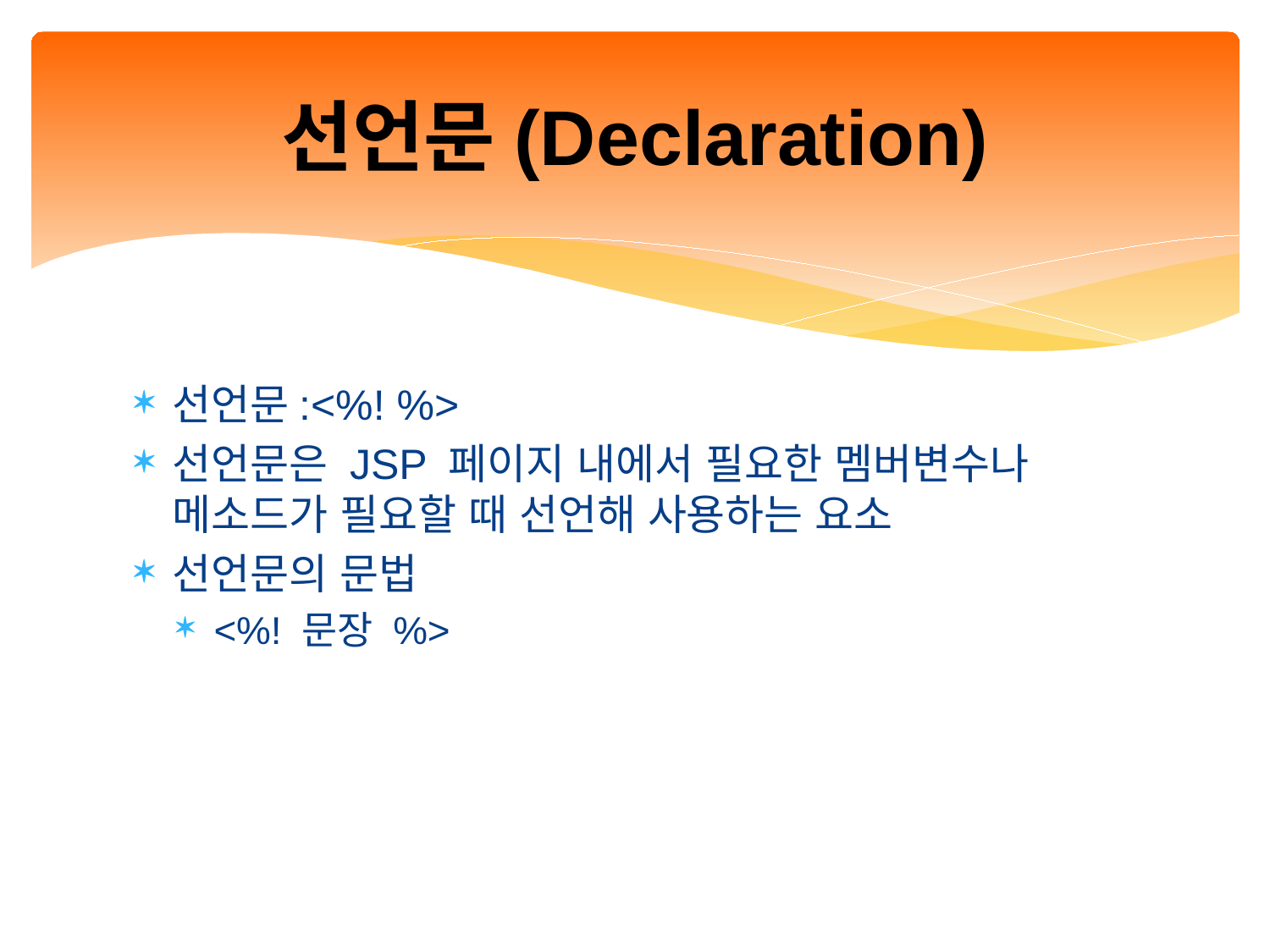

# 선언문(Declaration)
선언문:<%! %>
선언문은 JSP 페이지 내에서 필요한 멤버변수나 메소드가 필요할 때 선언해 사용하는 요소
선언문의 문법
<%! 문장 %>